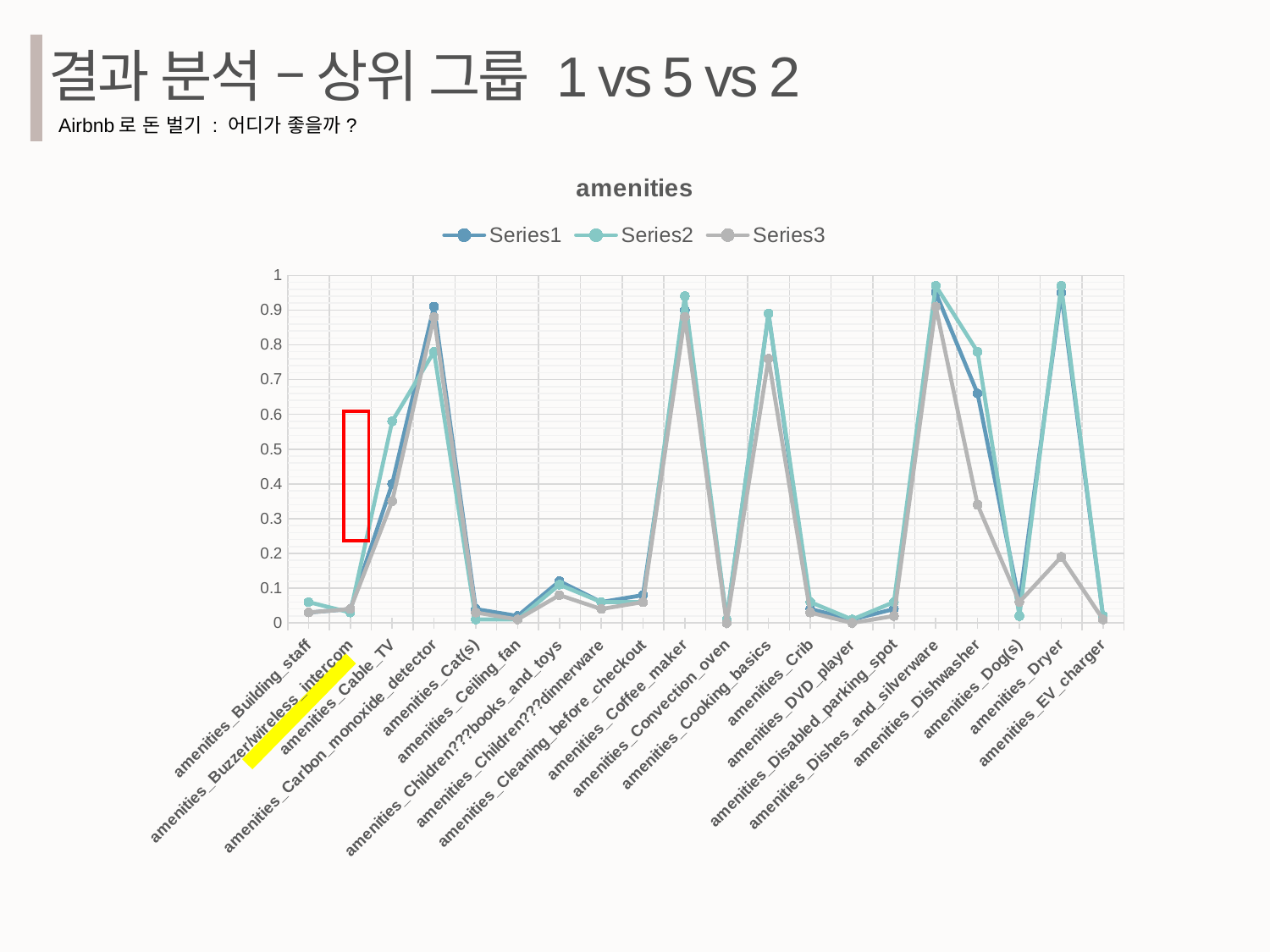

결과 분석 – 상위 그룹 1 vs 5 vs 2
Airbnb로 돈 벌기 : 어디가 좋을까?

### Chart: amenities

| Category |  |  |  |
|---|---|---|---|
| amenities_Building_staff | 0.03 | 0.06 | 0.03 |
| amenities_Buzzer/wireless_intercom | 0.04 | 0.03 | 0.04 |
| amenities_Cable_TV | 0.4 | 0.58 | 0.35 |
| amenities_Carbon_monoxide_detector | 0.91 | 0.78 | 0.88 |
| amenities_Cat(s) | 0.04 | 0.01 | 0.03 |
| amenities_Ceiling_fan | 0.02 | 0.01 | 0.01 |
| amenities_Children???books_and_toys | 0.12 | 0.11 | 0.08 |
| amenities_Children???dinnerware | 0.06 | 0.06 | 0.04 |
| amenities_Cleaning_before_checkout | 0.08 | 0.06 | 0.06 |
| amenities_Coffee_maker | 0.9 | 0.94 | 0.88 |
| amenities_Convection_oven | 0.01 | 0.01 | 0.0 |
| amenities_Cooking_basics | 0.89 | 0.89 | 0.76 |
| amenities_Crib | 0.04 | 0.06 | 0.03 |
| amenities_DVD_player | 0.01 | 0.01 | 0.0 |
| amenities_Disabled_parking_spot | 0.04 | 0.06 | 0.02 |
| amenities_Dishes_and_silverware | 0.95 | 0.97 | 0.91 |
| amenities_Dishwasher | 0.66 | 0.78 | 0.34 |
| amenities_Dog(s) | 0.06 | 0.02 | 0.06 |
| amenities_Dryer | 0.95 | 0.97 | 0.19 |
| amenities_EV_charger | 0.02 | 0.02 | 0.01 |